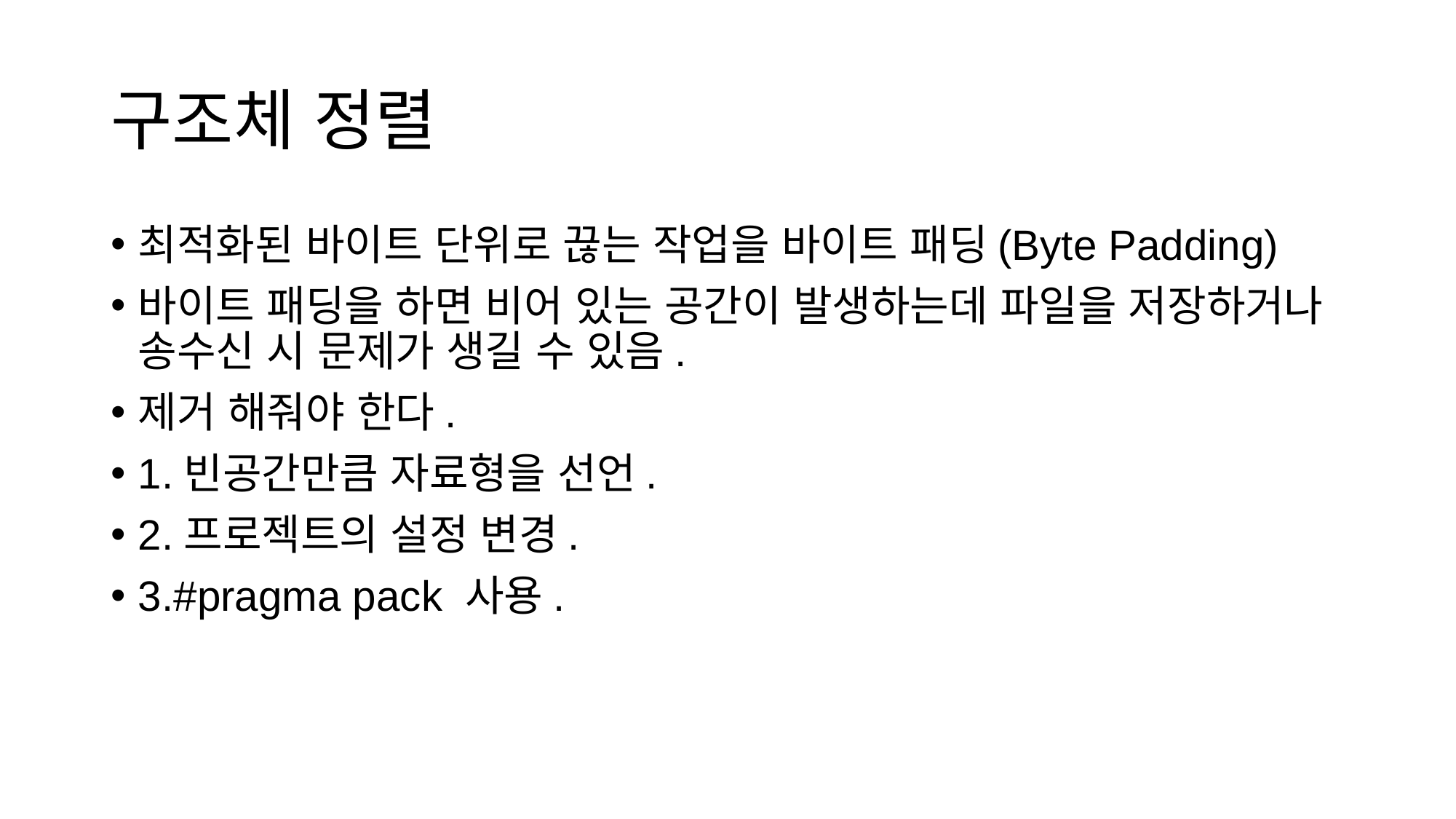

# 구조체 정렬
최적화된 바이트 단위로 끊는 작업을 바이트 패딩(Byte Padding)
바이트 패딩을 하면 비어 있는 공간이 발생하는데 파일을 저장하거나 송수신 시 문제가 생길 수 있음.
제거 해줘야 한다.
1.빈공간만큼 자료형을 선언.
2.프로젝트의 설정 변경.
3.#pragma pack 사용.